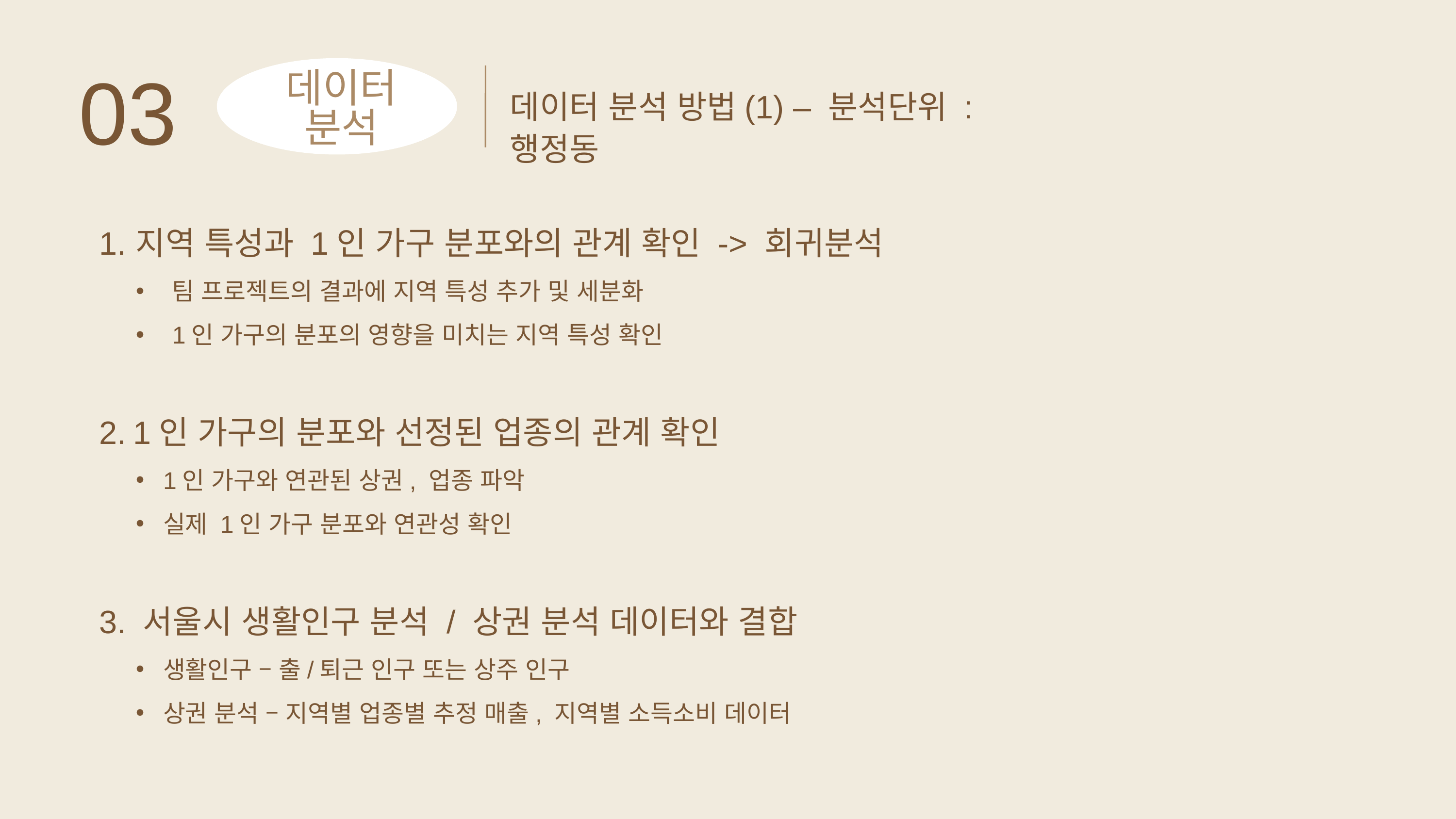

03

결론

데이터 분석
데이터 분석 방법(1) – 분석단위 : 행정동
지역 특성과 1인 가구 분포와의 관계 확인 -> 회귀분석
팀 프로젝트의 결과에 지역 특성 추가 및 세분화
1인 가구의 분포의 영향을 미치는 지역 특성 확인

2. 1인 가구의 분포와 선정된 업종의 관계 확인
1인 가구와 연관된 상권, 업종 파악
실제 1인 가구 분포와 연관성 확인

3. 서울시 생활인구 분석 / 상권 분석 데이터와 결합
생활인구 – 출/퇴근 인구 또는 상주 인구
상권 분석 – 지역별 업종별 추정 매출, 지역별 소득소비 데이터